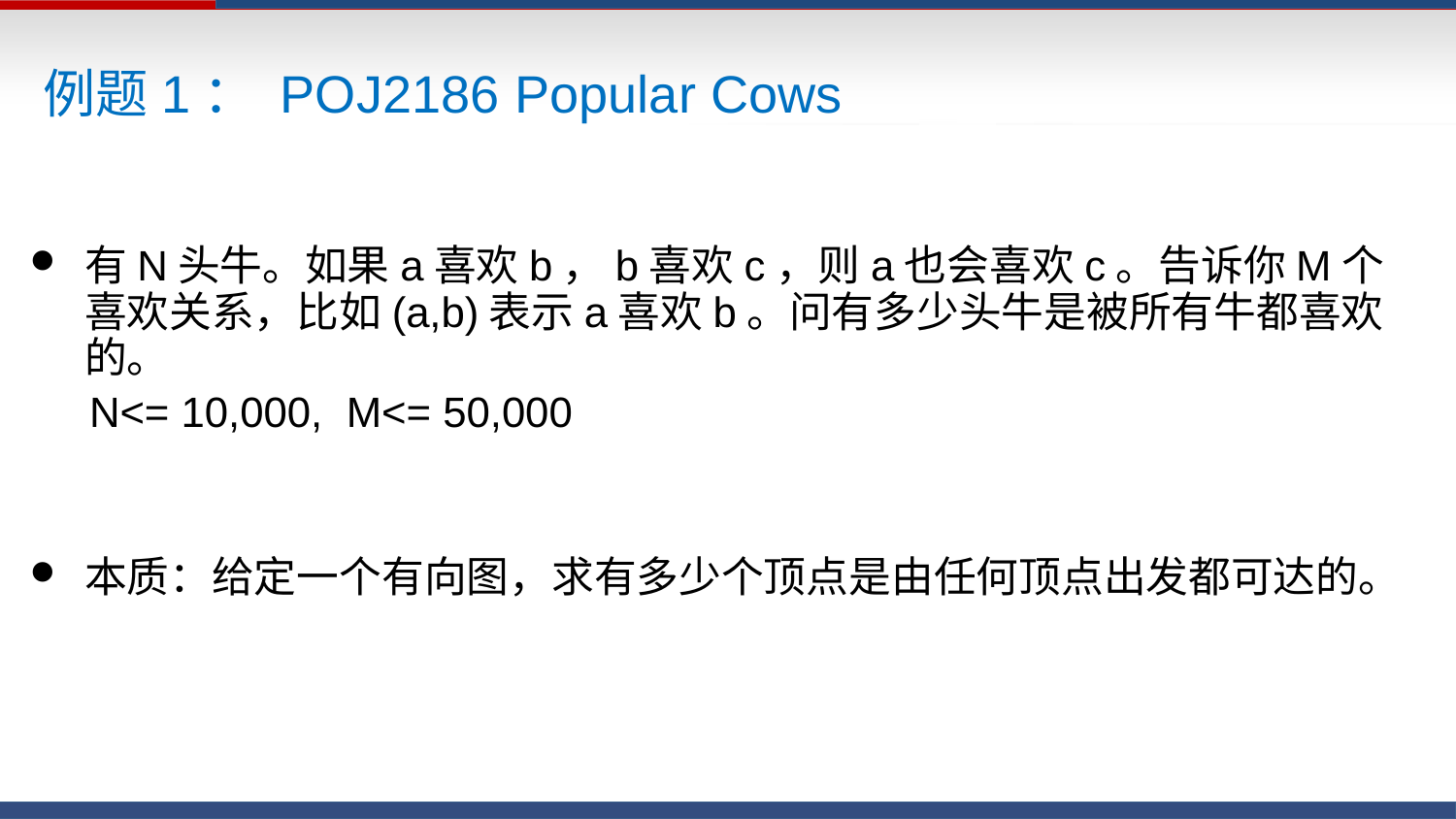

例题1： POJ2186 Popular Cows
有N头牛。如果a喜欢b，b喜欢c，则a也会喜欢c。告诉你M个喜欢关系，比如(a,b)表示a喜欢b。问有多少头牛是被所有牛都喜欢的。
     N<= 10,000,  M<= 50,000

本质：给定一个有向图，求有多少个顶点是由任何顶点出发都可达的。